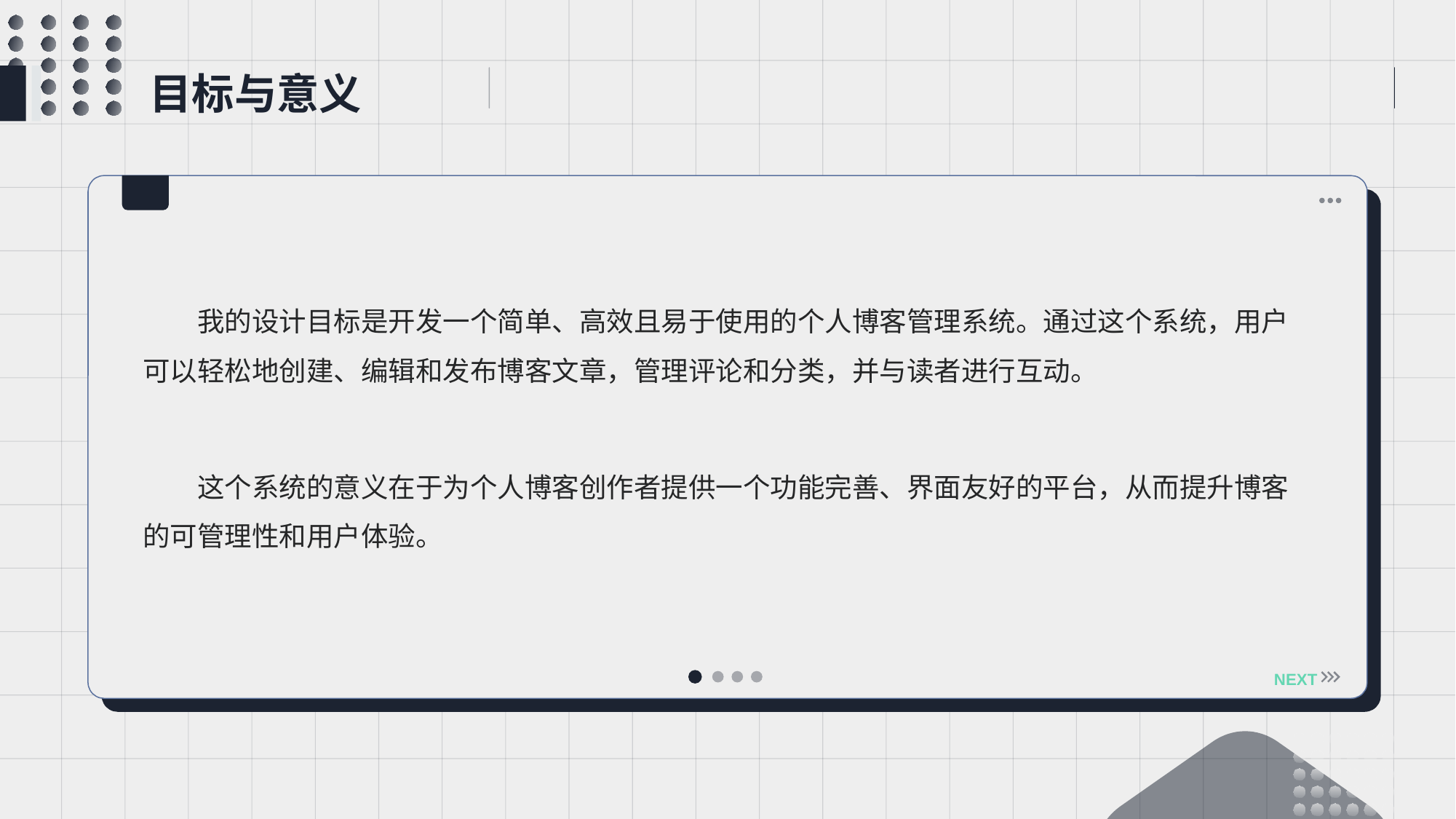

目标与意义

我的设计目标是开发一个简单、高效且易于使用的个人博客管理系统。通过这个系统，用户可以轻松地创建、编辑和发布博客文章，管理评论和分类，并与读者进行互动。

这个系统的意义在于为个人博客创作者提供一个功能完善、界面友好的平台，从而提升博客的可管理性和用户体验。

NEXT